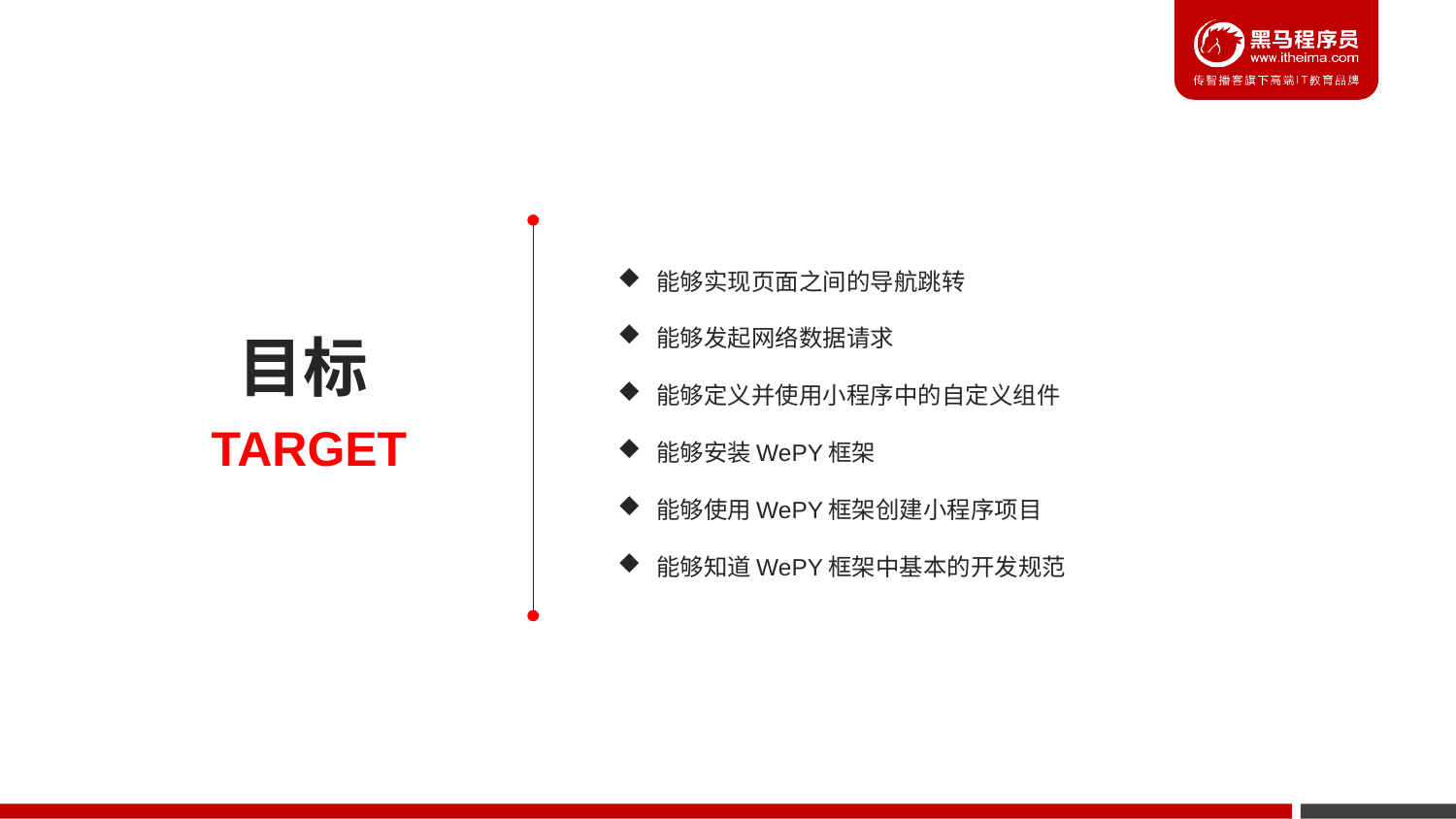

能够实现页面之间的导航跳转
能够发起网络数据请求
能够定义并使用小程序中的自定义组件
能够安装WePY框架
能够使用WePY框架创建小程序项目
能够知道WePY框架中基本的开发规范